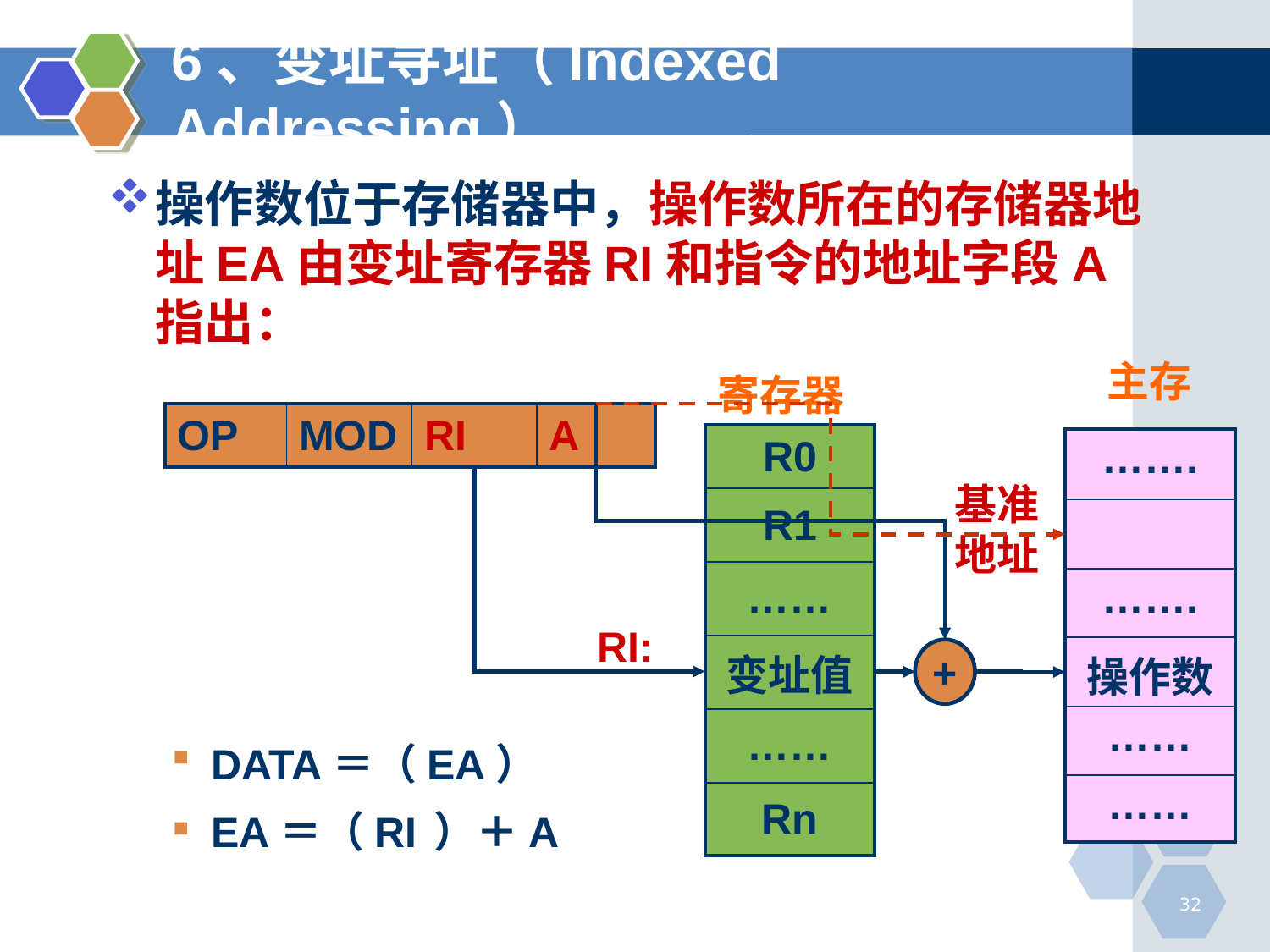

# 6、变址寻址（Indexed Addressing）
操作数位于存储器中，操作数所在的存储器地址EA由变址寄存器RI和指令的地址字段A指出：

DATA＝（EA）
EA＝（RI ）＋A
主存
寄存器
| OP | MOD | RI | A |
| --- | --- | --- | --- |
| R0 |
| --- |
| R1 |
| …… |
| 变址值 |
| …… |
| Rn |
| ……. |
| --- |
|  |
| ……. |
| 操作数 |
| …… |
| …… |
基准地址
RI:
+
32